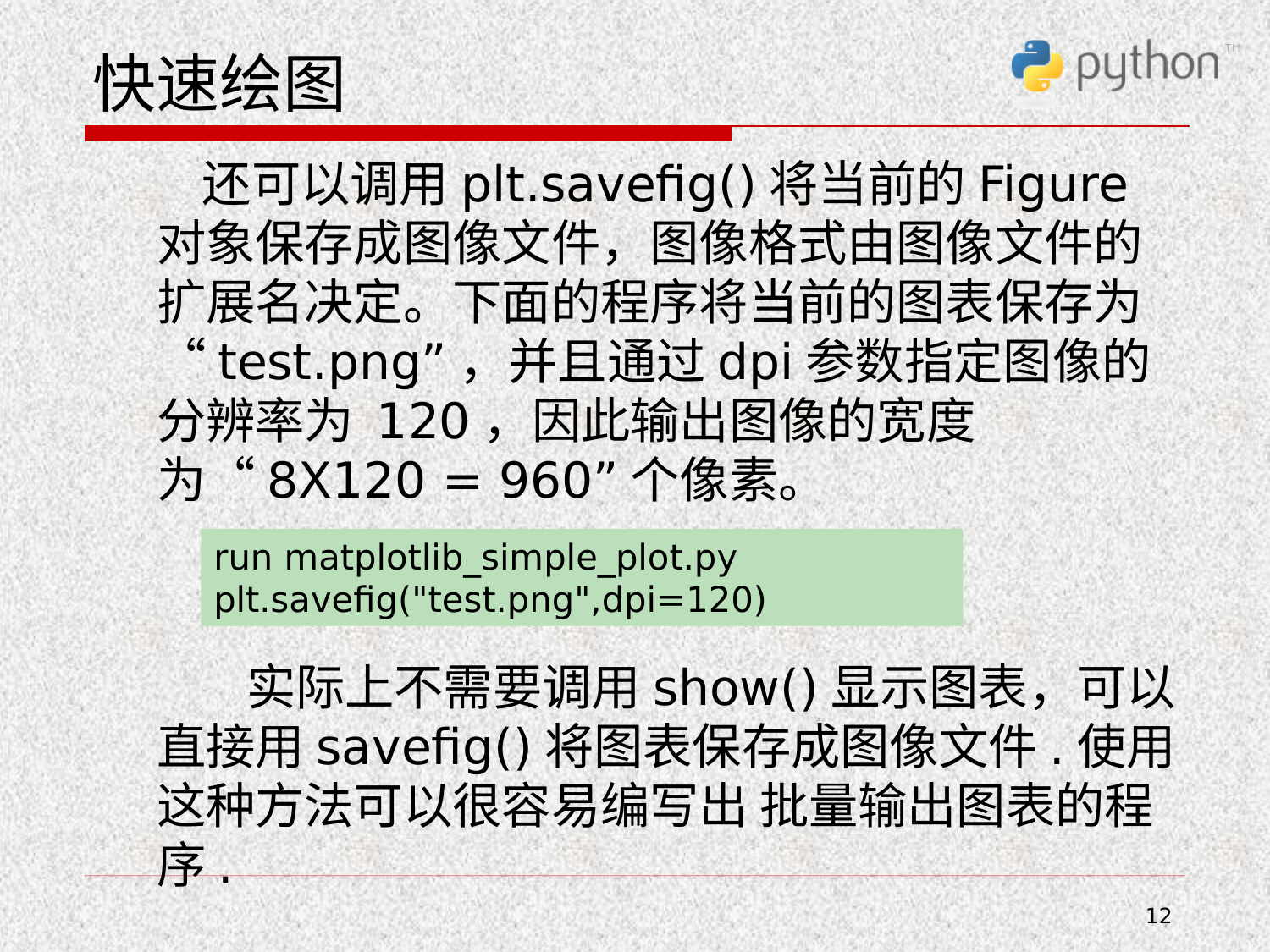

# 快速绘图
         还可以调用plt.savefig()将当前的Figure对象保存成图像文件，图像格式由图像文件的扩展名决定。下面的程序将当前的图表保存为“test.png”，并且通过dpi参数指定图像的分辨率为 120，因此输出图像的宽度为“8X120 = 960”个像素。

             实际上不需要调用show()显示图表，可以直接用savefig()将图表保存成图像文件.使用这种方法可以很容易编写出 批量输出图表的程序.

run matplotlib_simple_plot.py
plt.savefig("test.png",dpi=120)
12